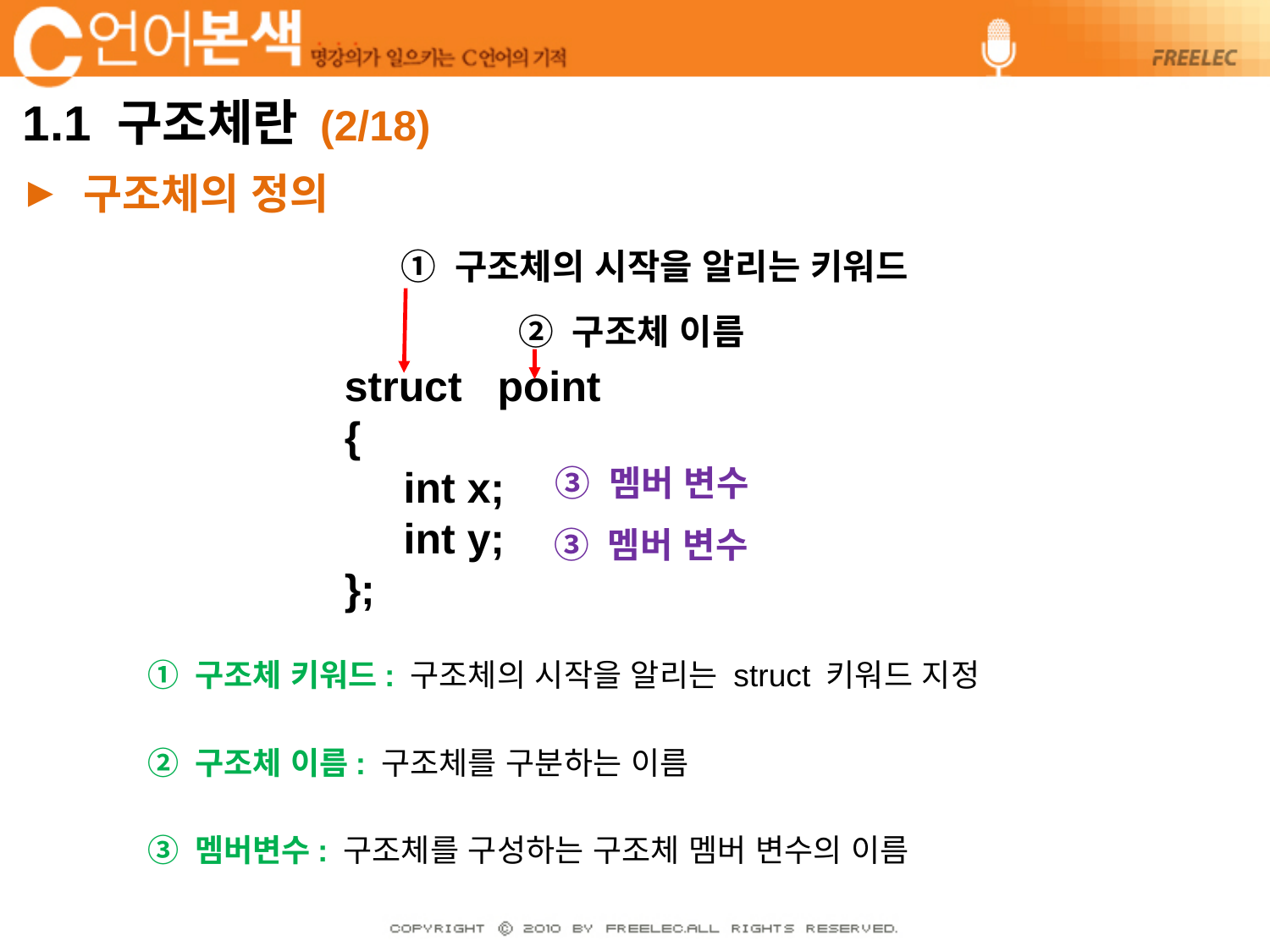

# 1.1 구조체란 (2/18)
구조체의 정의

① 구조체의 시작을 알리는 키워드

② 구조체 이름

struct   point
{
     int x;
     int y;
};
③ 멤버 변수
③ 멤버 변수

① 구조체 키워드: 구조체의 시작을 알리는 struct 키워드 지정

② 구조체 이름: 구조체를 구분하는 이름

③ 멤버변수: 구조체를 구성하는 구조체 멤버 변수의 이름